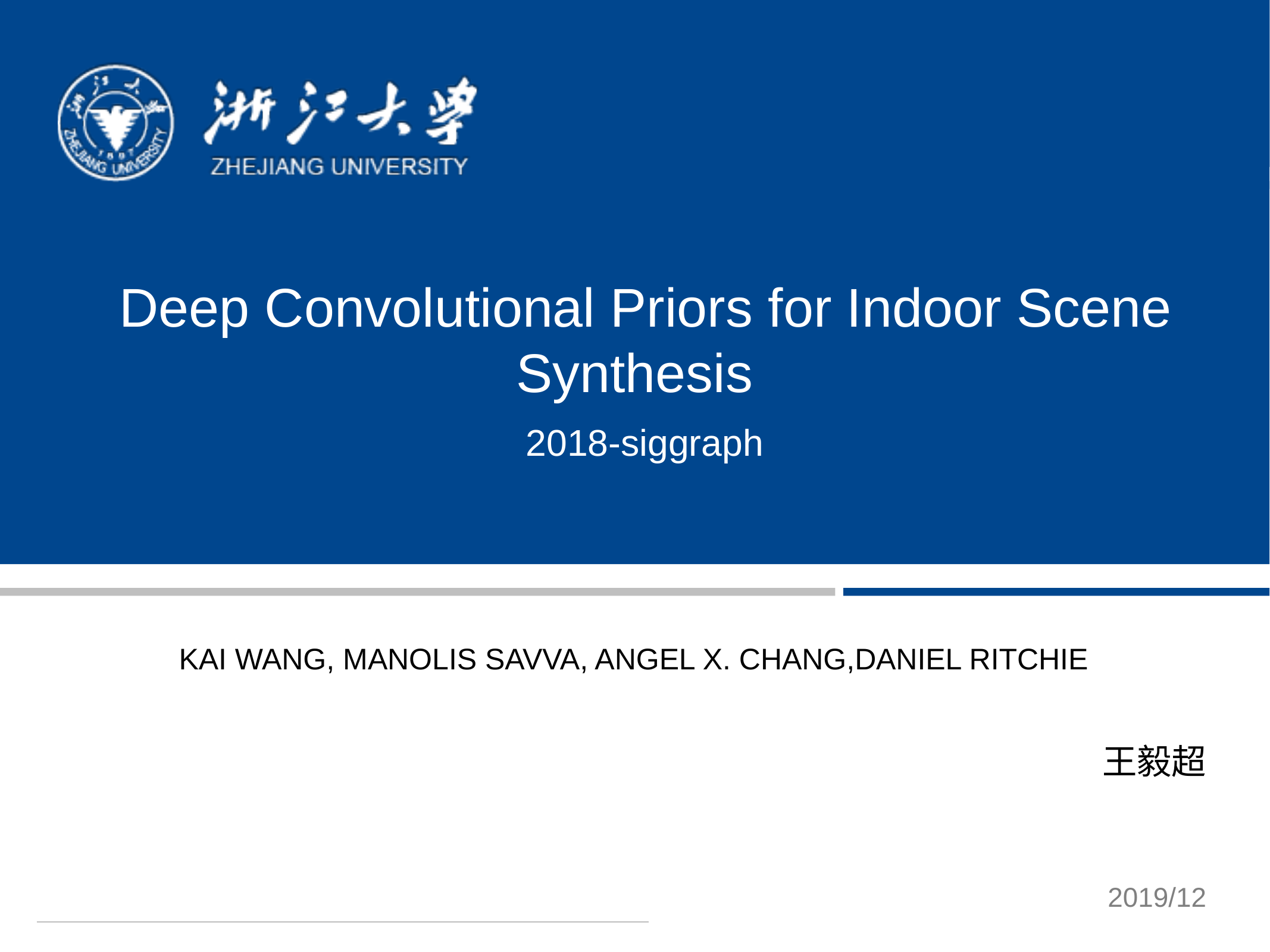

# Deep Convolutional Priors for Indoor Scene Synthesis
2018-siggraph
KAI WANG, MANOLIS SAVVA, ANGEL X. CHANG,DANIEL RITCHIE
王毅超
2019/12